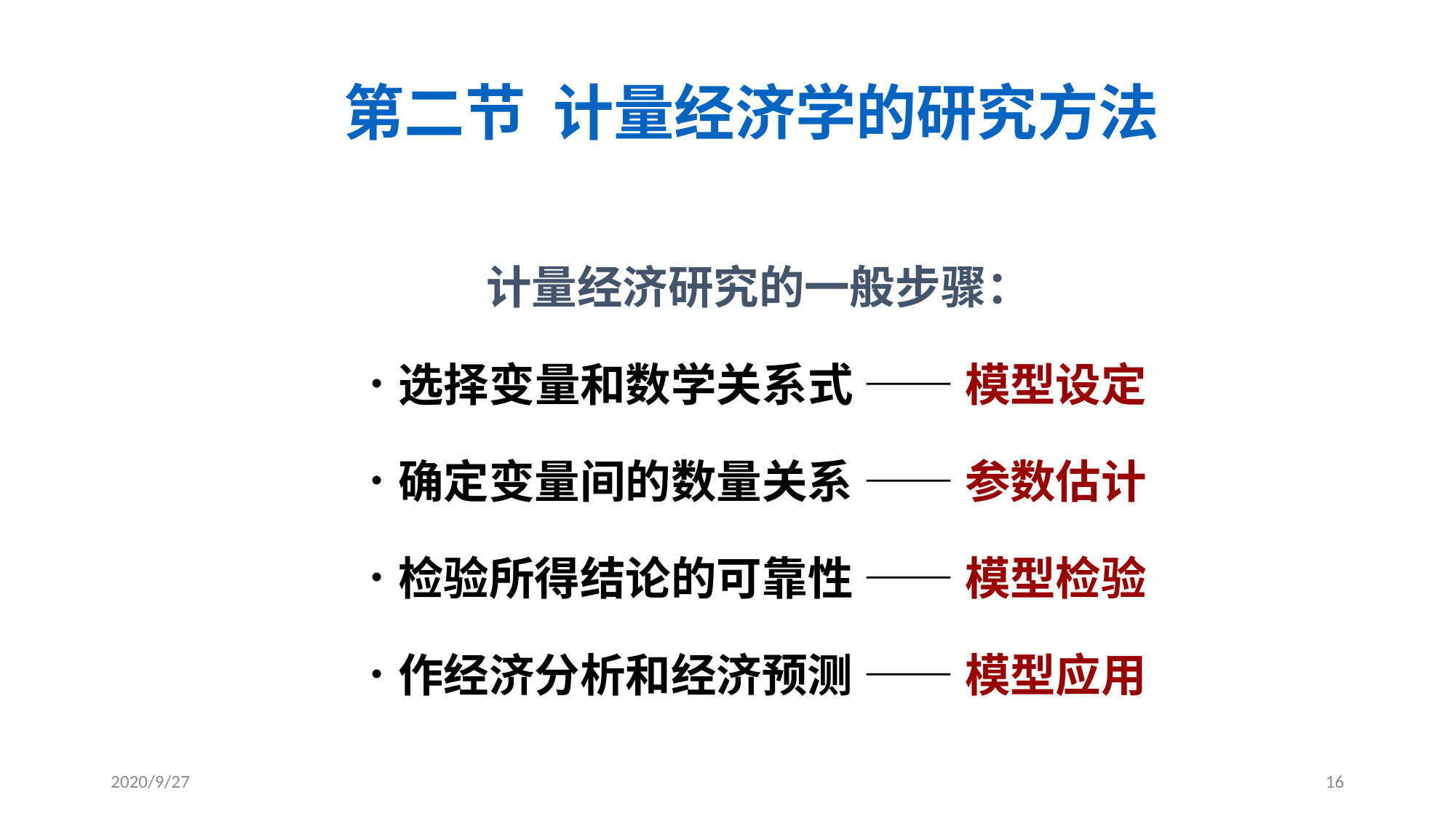

# 第二节  计量经济学的研究方法
计量经济研究的一般步骤：
选择变量和数学关系式 —— 模型设定
确定变量间的数量关系 —— 参数估计
检验所得结论的可靠性 —— 模型检验
作经济分析和经济预测 —— 模型应用
2020/9/27
16